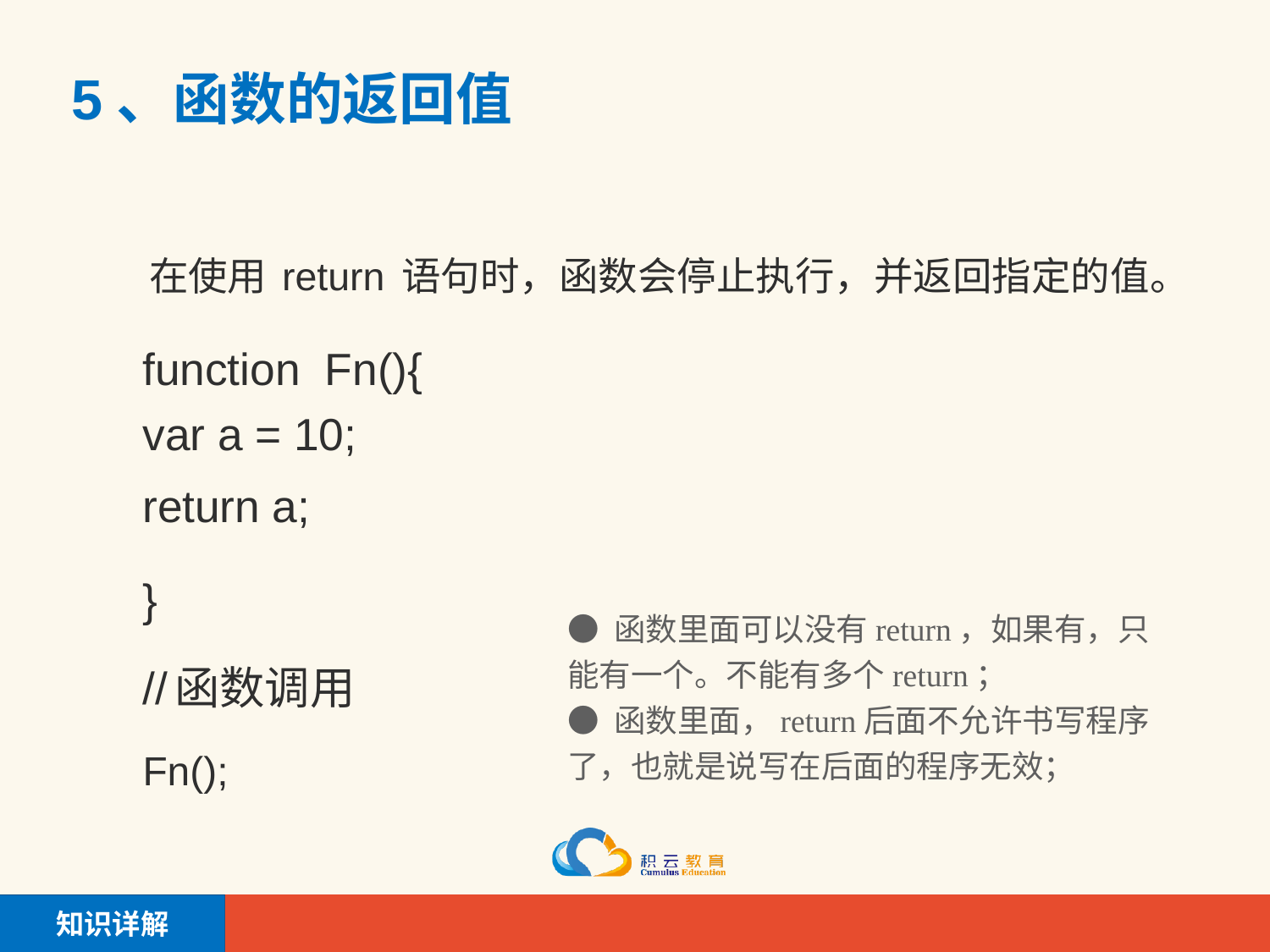

# 5、函数的返回值

在使用 return 语句时，函数会停止执行，并返回指定的值。
		function  Fn(){
				var a = 10;
				return a;
		}
		//函数调用
		Fn();
● 函数里面可以没有return，如果有，只能有一个。不能有多个return；
● 函数里面，return后面不允许书写程序了，也就是说写在后面的程序无效；